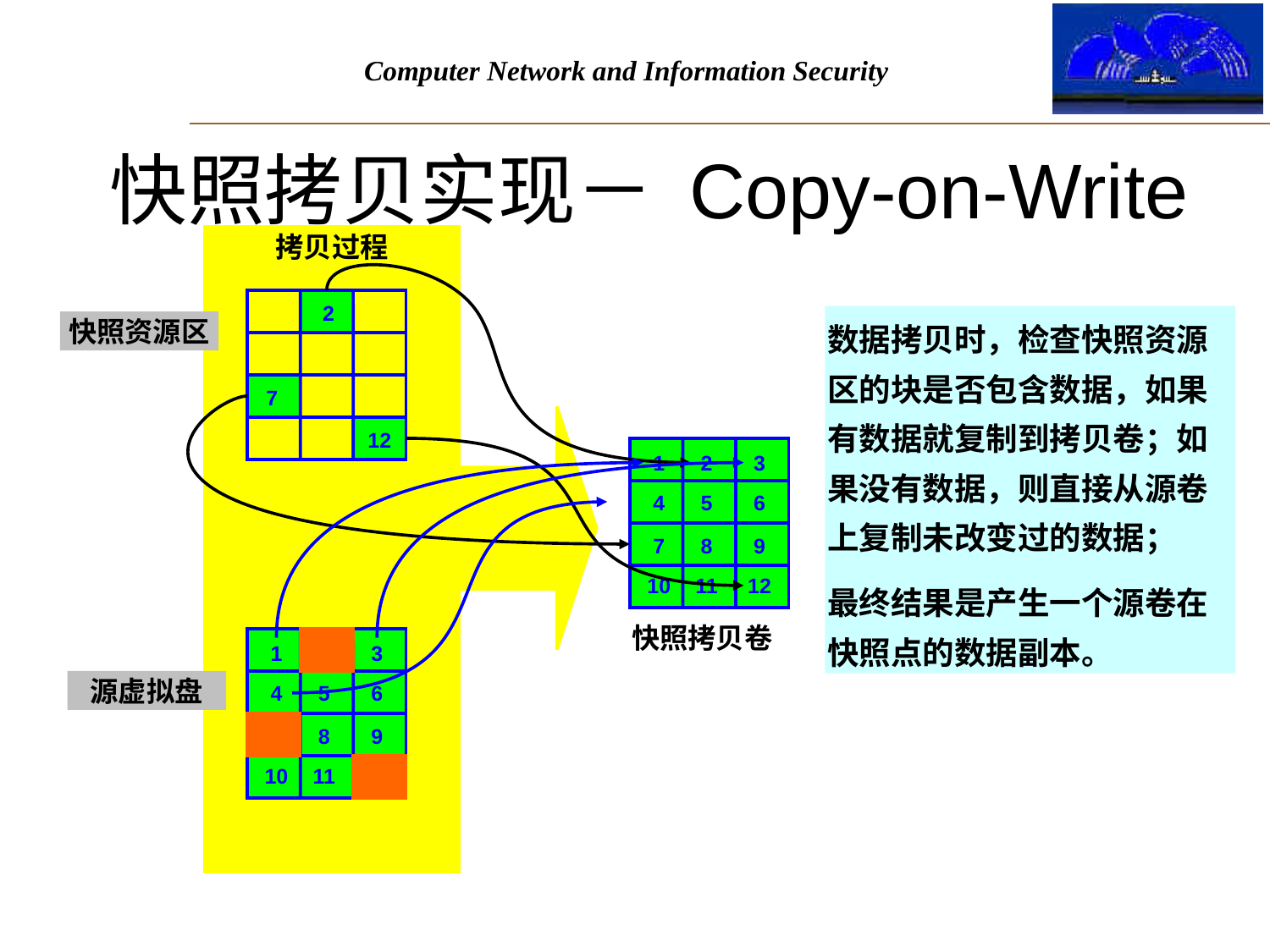

# 快照拷贝实现－ Copy-on-Write

拷贝过程

2

7

12
数据拷贝时，检查快照资源区的块是否包含数据，如果有数据就复制到拷贝卷；如果没有数据，则直接从源卷上复制未改变过的数据；
最终结果是产生一个源卷在快照点的数据副本。
快照资源区

1
2
3
4
5
6
7
8
9
10
11
12
快照拷贝卷

1
2
3
4
5
6
7
8
9
10
11
12

源虚拟盘